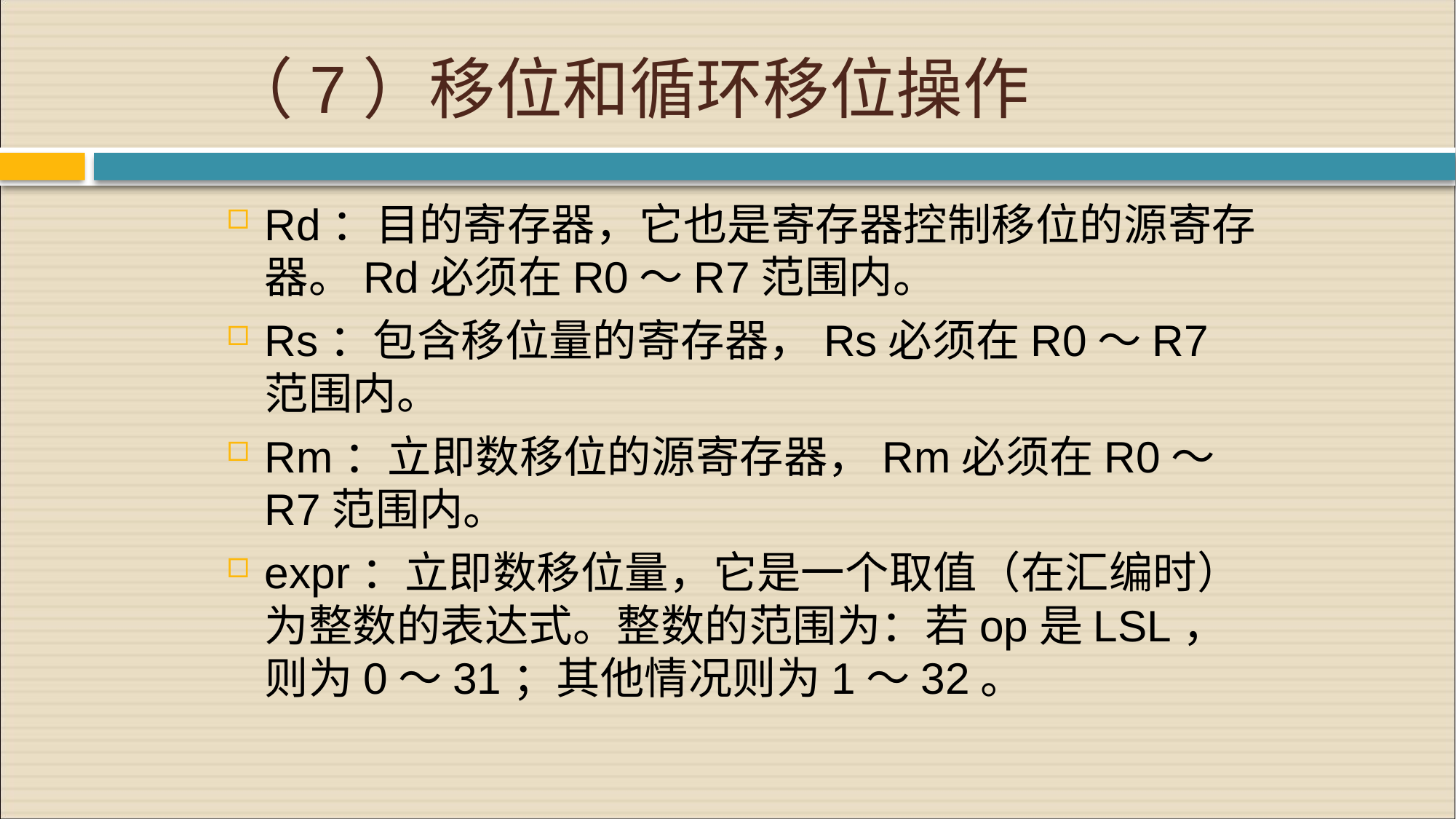

# （7）移位和循环移位操作
Rd：目的寄存器，它也是寄存器控制移位的源寄存器。Rd必须在R0～R7范围内。
Rs：包含移位量的寄存器，Rs必须在R0～R7范围内。
Rm：立即数移位的源寄存器，Rm必须在R0～R7范围内。
expr：立即数移位量，它是一个取值（在汇编时）为整数的表达式。整数的范围为：若op是LSL，则为0～31；其他情况则为1～32。